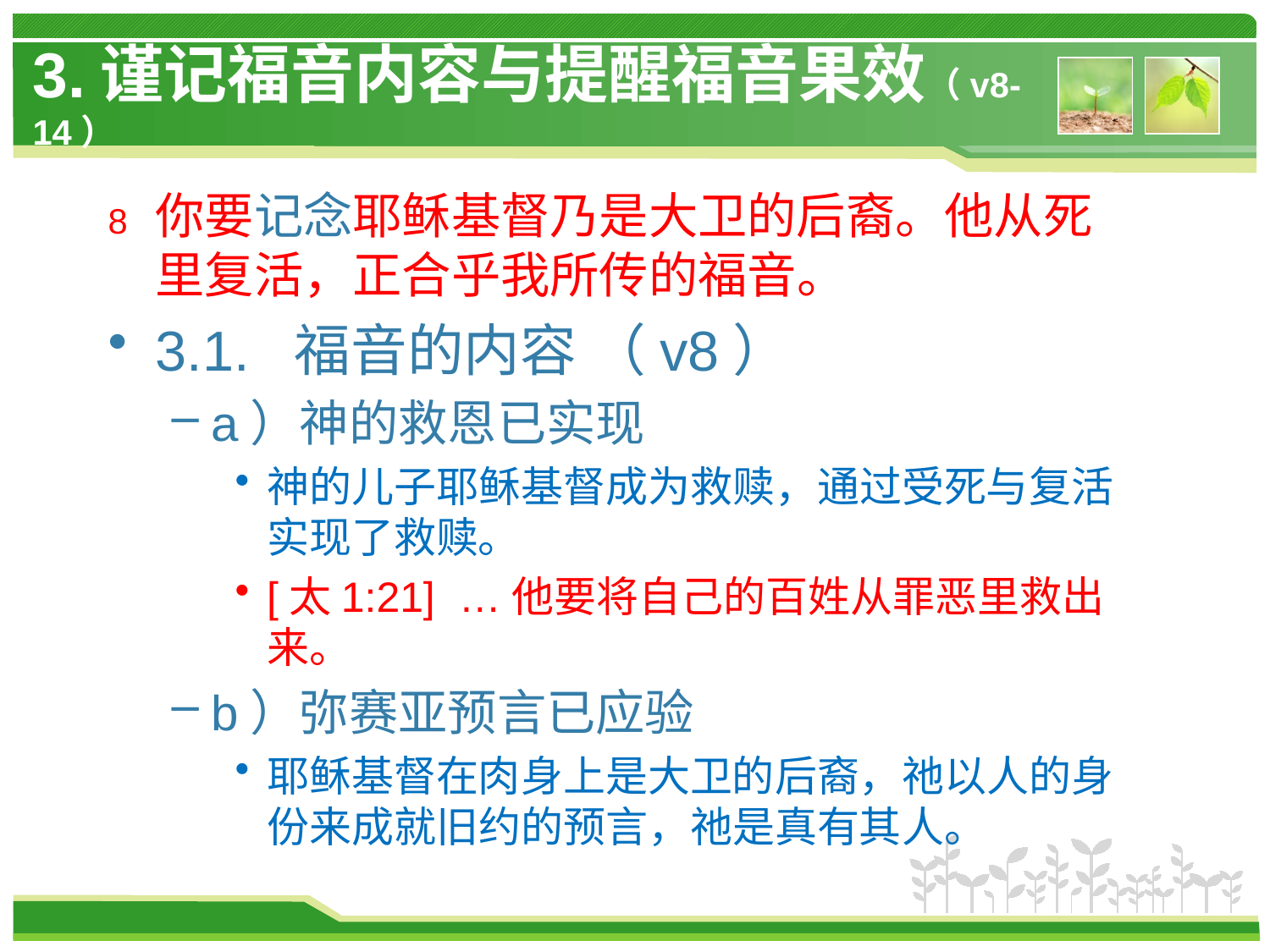

# 3.谨记福音内容与提醒福音果效（v8-14）
8  你要记念耶稣基督乃是大卫的后裔。他从死里复活，正合乎我所传的福音。
3.1.  福音的内容 （v8）
a）神的救恩已实现
神的儿子耶稣基督成为救赎，通过受死与复活实现了救赎。
[太1:21]  …他要将自己的百姓从罪恶里救出来。
b）弥赛亚预言已应验
耶稣基督在肉身上是大卫的后裔，祂以人的身份来成就旧约的预言，祂是真有其人。